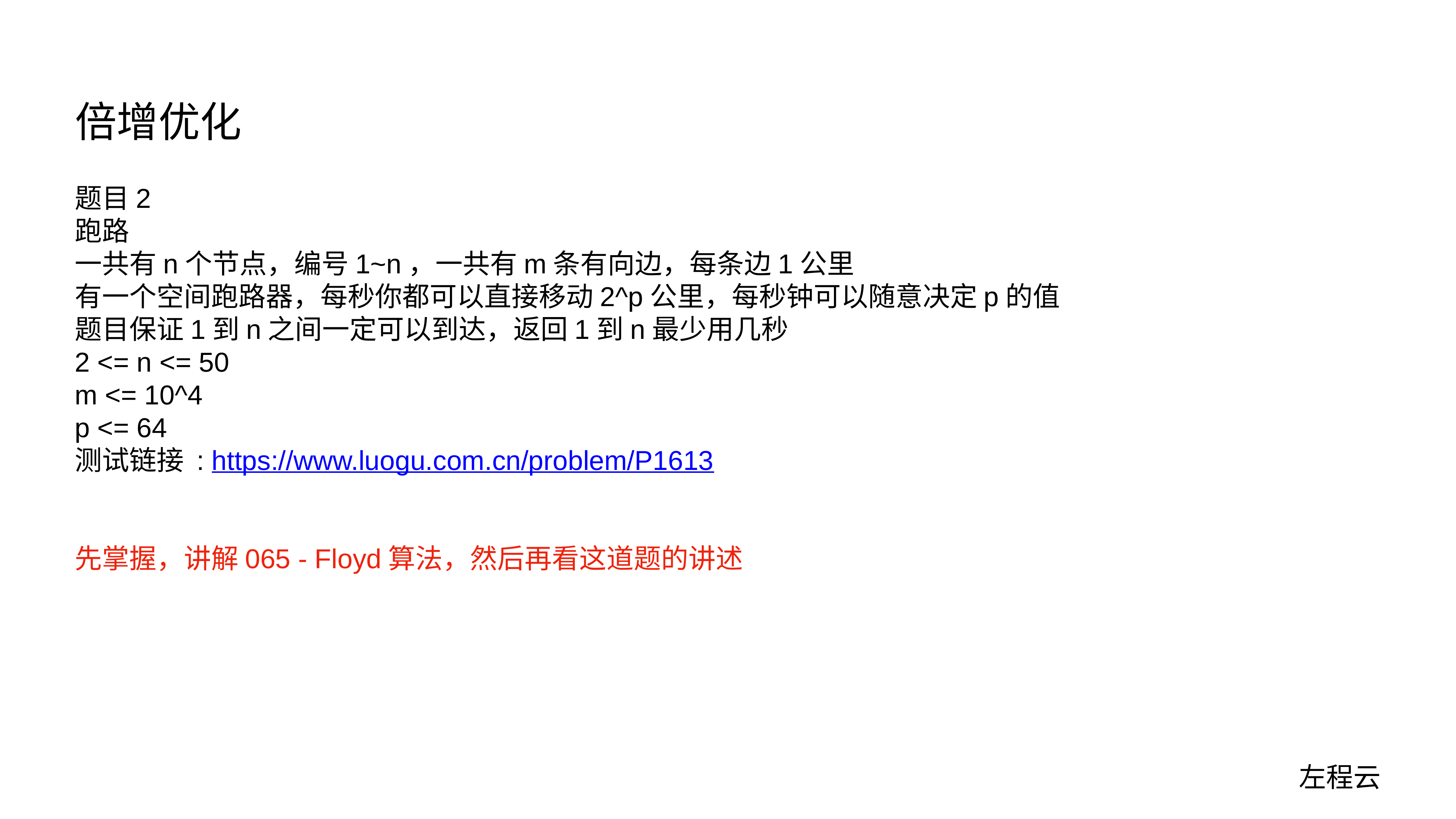

# 倍增优化
题目2
跑路
一共有n个节点，编号1~n，一共有m条有向边，每条边1公里
有一个空间跑路器，每秒你都可以直接移动2^p公里，每秒钟可以随意决定p的值
题目保证1到n之间一定可以到达，返回1到n最少用几秒
2 <= n <= 50
m <= 10^4
p <= 64
测试链接 : https://www.luogu.com.cn/problem/P1613

先掌握，讲解065 - Floyd算法，然后再看这道题的讲述
左程云